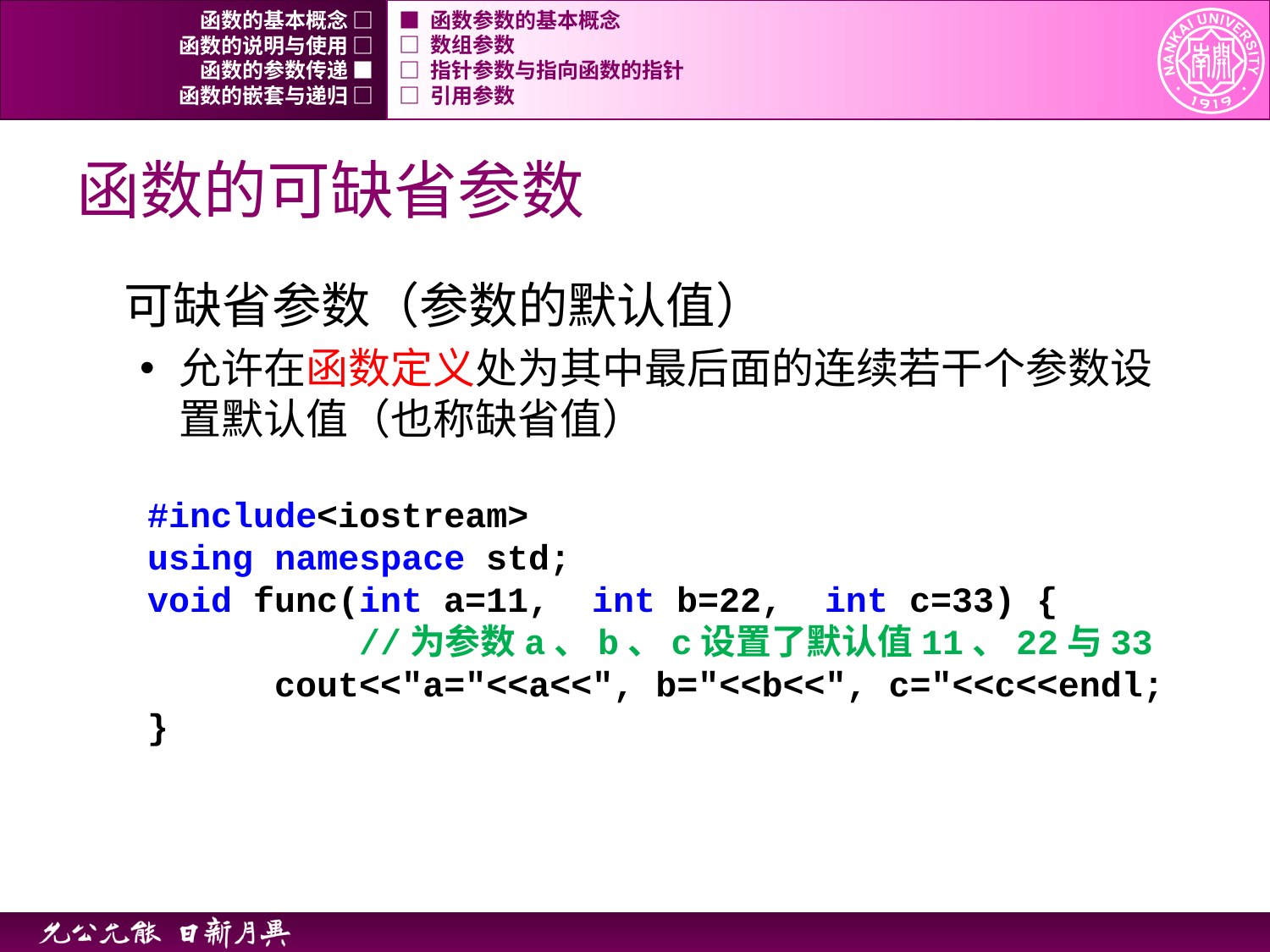

函数的基本概念 □
■ 函数参数的基本概念
函数的说明与使用 □
□ 数组参数
函数的参数传递 ■
□ 指针参数与指向函数的指针
函数的嵌套与递归 □
□ 引用参数
# 函数的可缺省参数
可缺省参数（参数的默认值）
允许在函数定义处为其中最后面的连续若干个参数设置默认值（也称缺省值）
#include<iostream>
using namespace std;
void func(int a=11,  int b=22,  int c=33) {
	    //为参数a、b、c设置了默认值11、22与33
	cout<<"a="<<a<<", b="<<b<<", c="<<c<<endl;
}